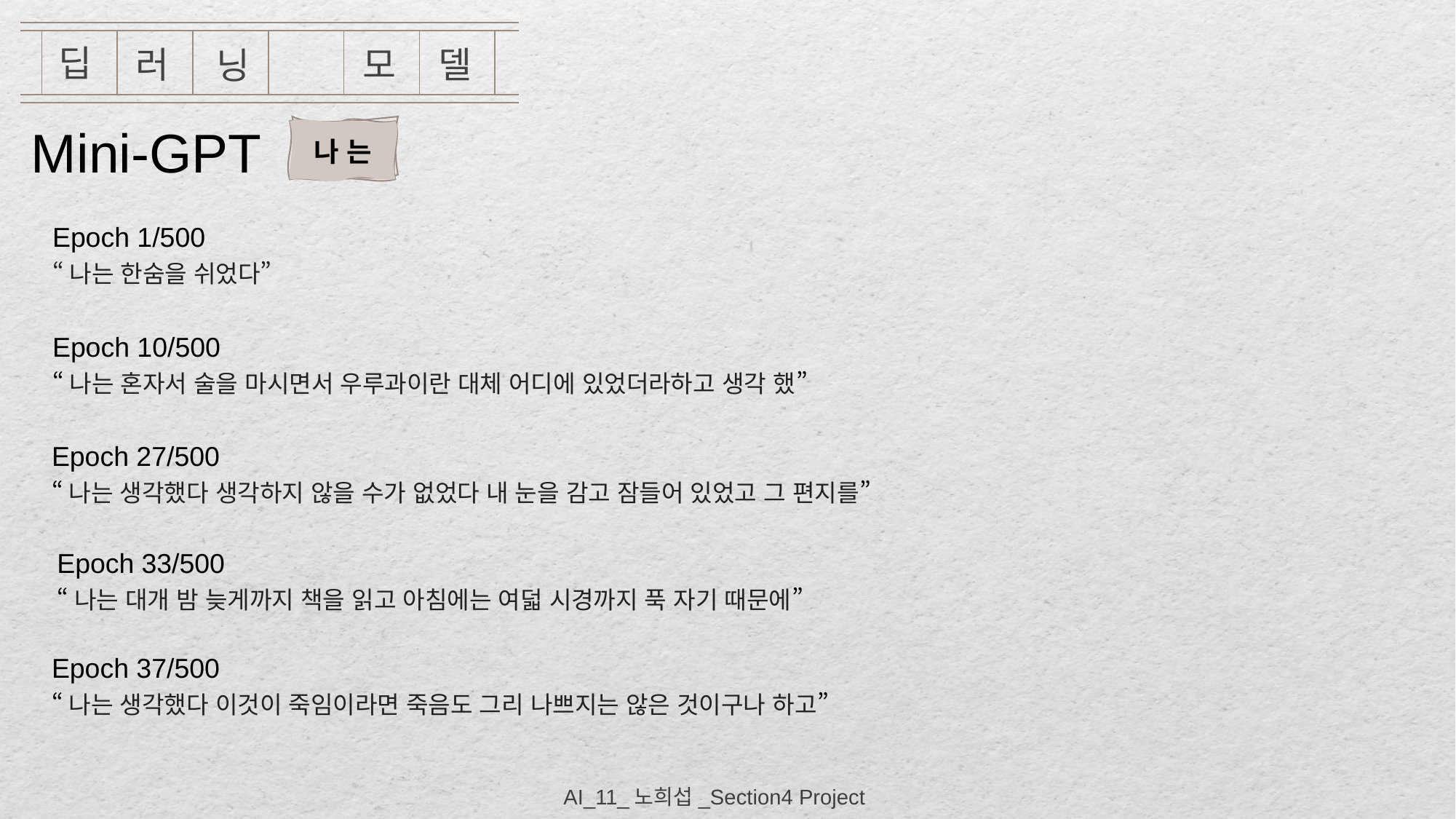

딥
러
델
모
닝
Mini-GPT

나 는
Epoch 1/500
“나는 한숨을 쉬었다”
Epoch 10/500
“나는 혼자서 술을 마시면서 우루과이란 대체 어디에 있었더라하고 생각 했”
Epoch 27/500
“나는 생각했다 생각하지 않을 수가 없었다 내 눈을 감고 잠들어 있었고 그 편지를”
Epoch 33/500
“나는 대개 밤 늦게까지 책을 읽고 아침에는 여덟 시경까지 푹 자기 때문에”
Epoch 37/500
“나는 생각했다 이것이 죽임이라면 죽음도 그리 나쁘지는 않은 것이구나 하고”
AI_11_노희섭_Section4 Project